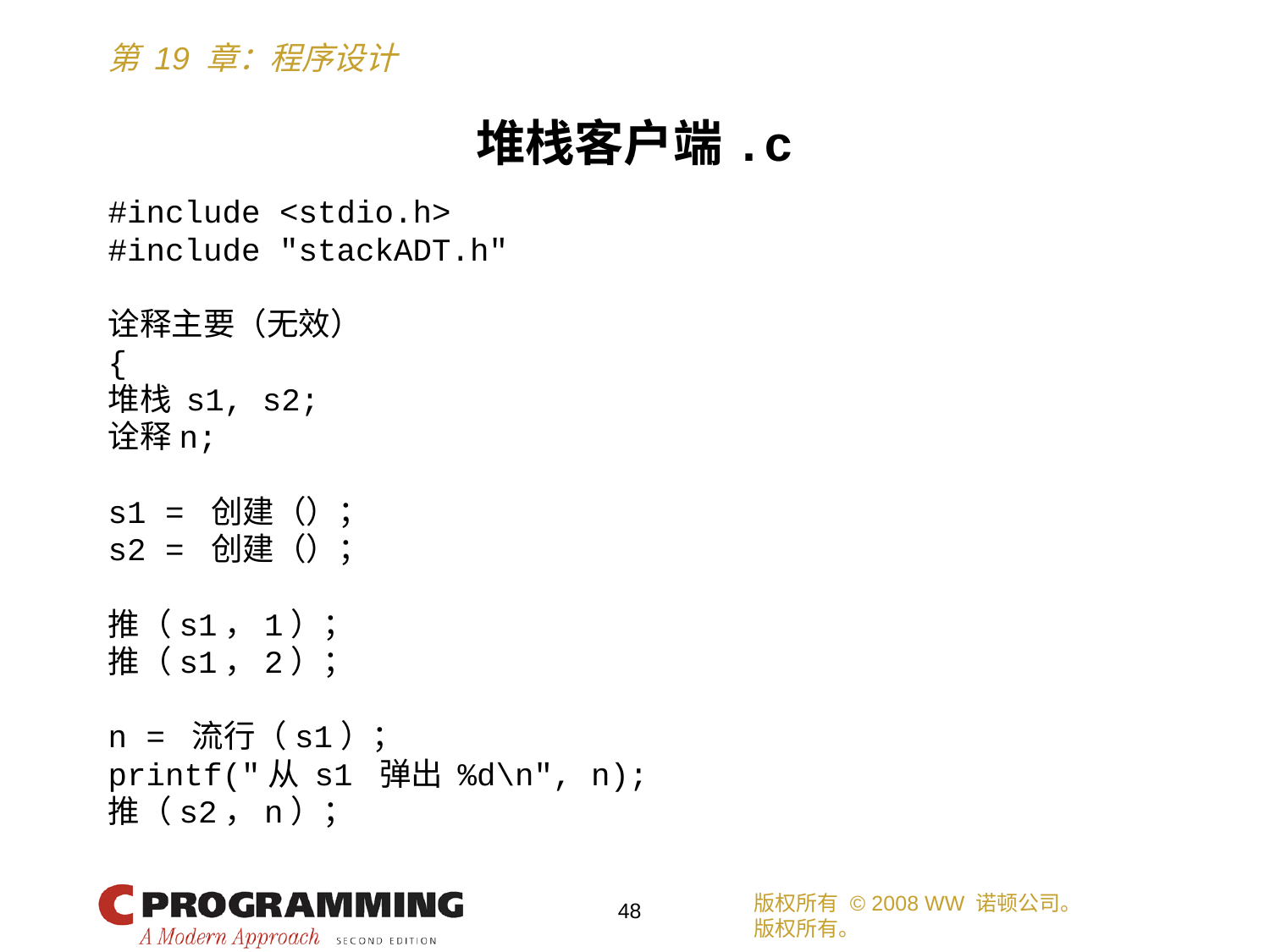

堆栈客户端.c

#include <stdio.h>
#include "stackADT.h"

诠释主要（无效）
{
堆栈 s1, s2;
诠释n;

s1 = 创建（）；
s2 = 创建（）；

推（s1，1）；
推（s1，2）；

n = 流行（s1）；
printf("从 s1 弹出 %d\n", n);
推（s2，n）；
版权所有 © 2008 WW 诺顿公司。
版权所有。
48